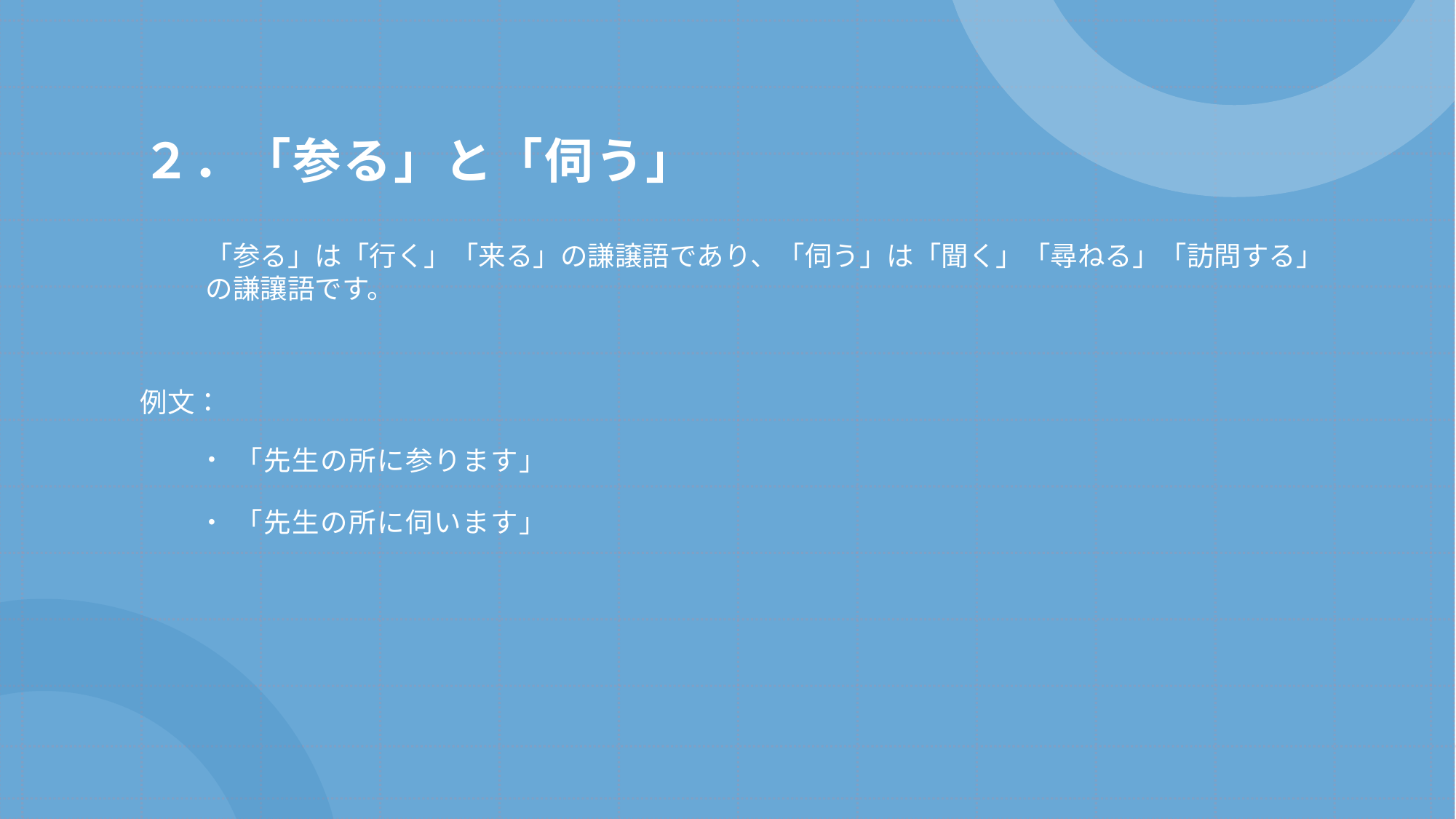

# ２．「参る」と「伺う」
「参る」は「行く」「来る」の謙譲語であり、「伺う」は「聞く」「尋ねる」「訪問する」の謙讓語です。
例文：

「先生の所に参ります」
「先生の所に伺います」